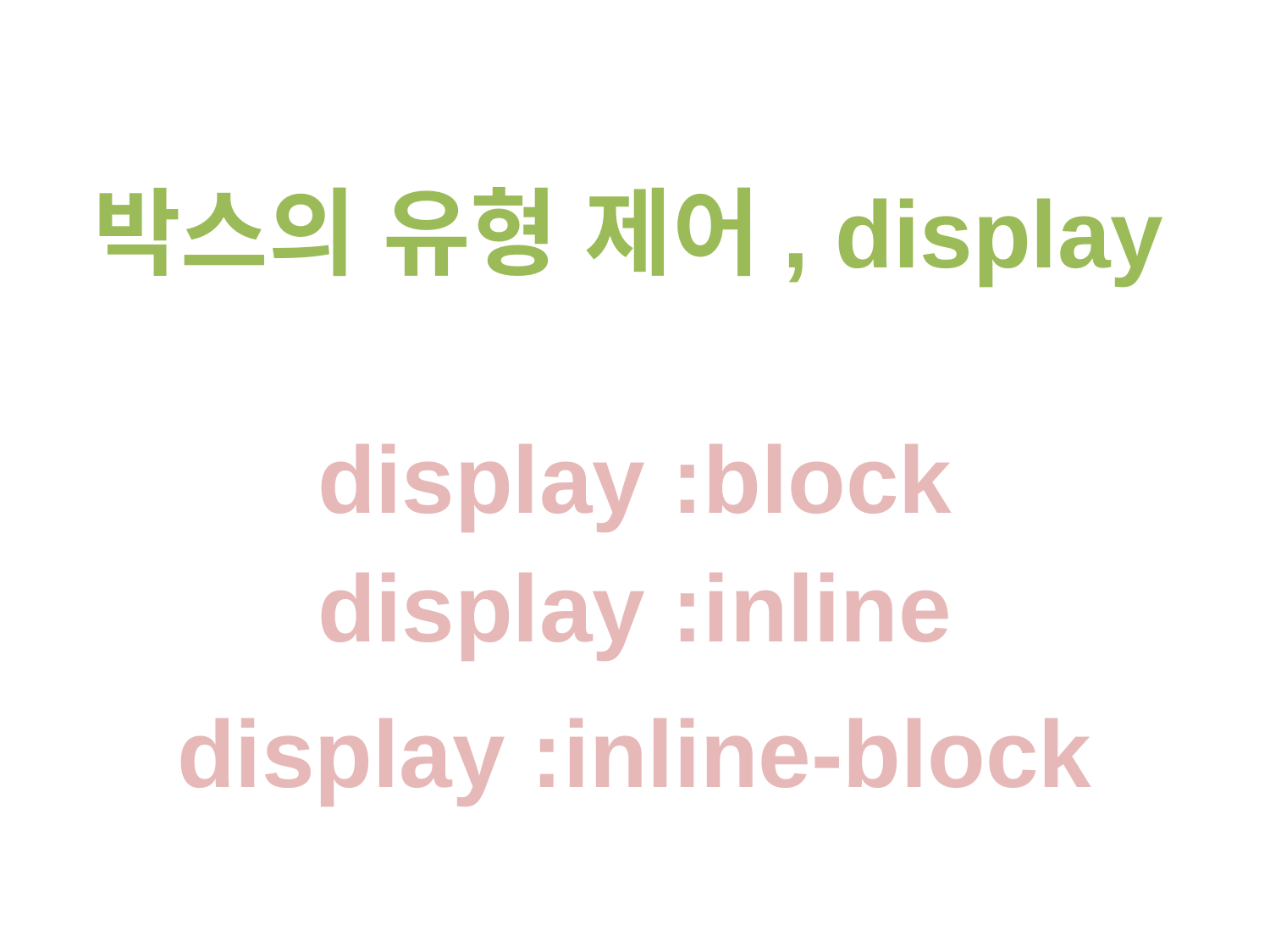

박스의 유형 제어, display
display :block
display :inline
display :inline-block